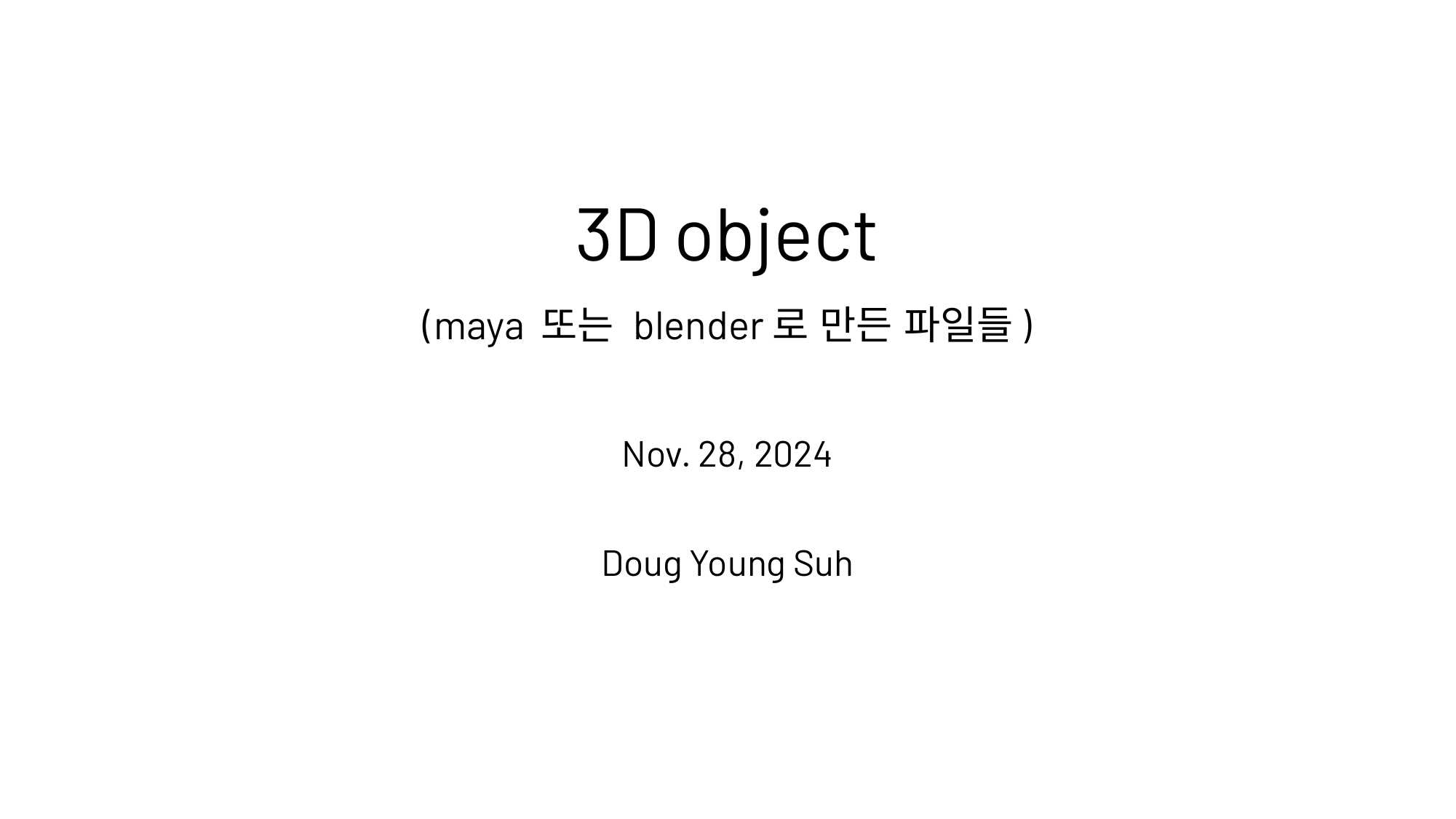

# 3D object (maya 또는 blender로 만든 파일들)
Nov. 28, 2024

Doug Young Suh